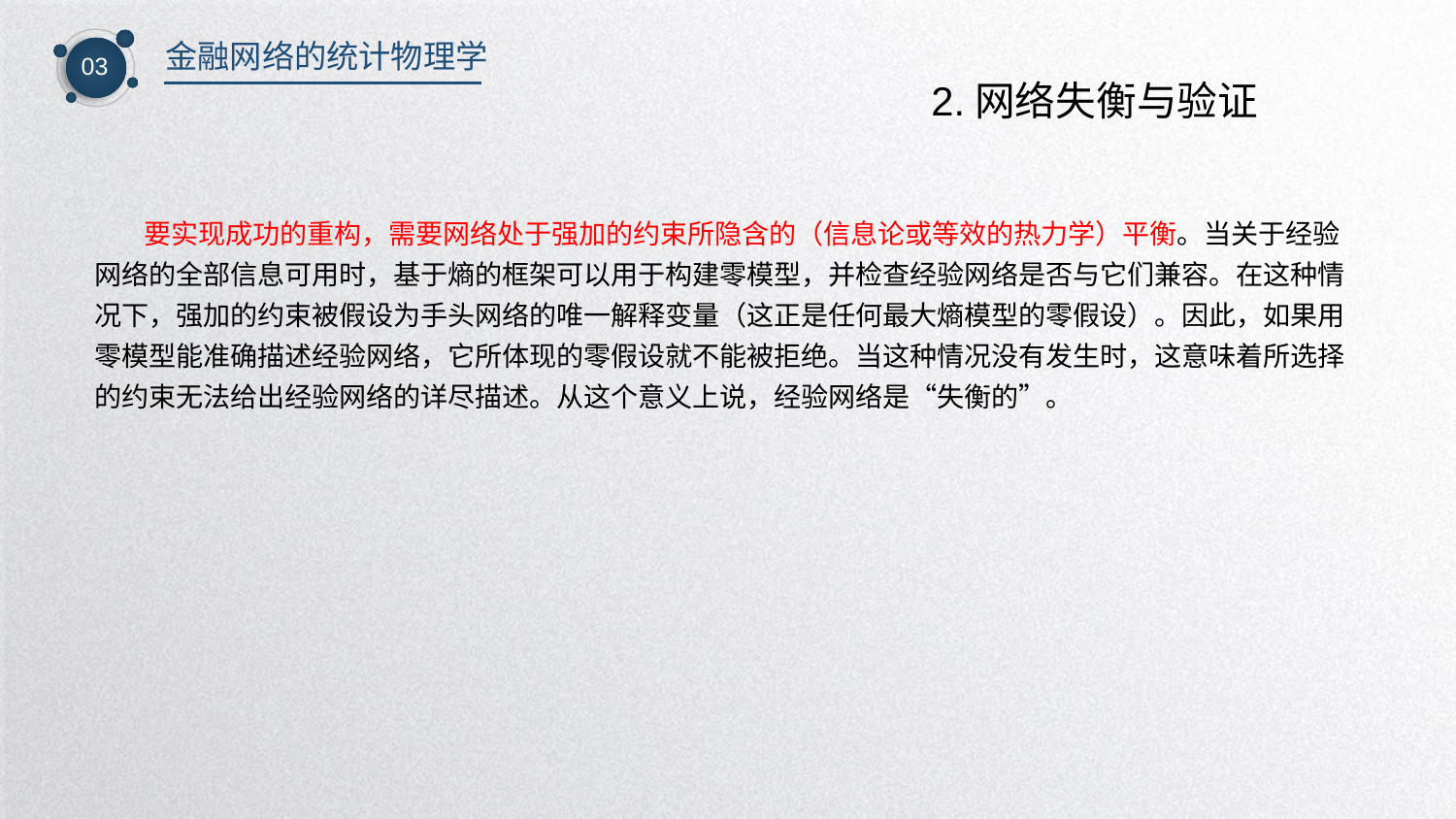

金融网络的统计物理学
03
2.网络失衡与验证
       要实现成功的重构，需要网络处于强加的约束所隐含的（信息论或等效的热力学）平衡。当关于经验网络的全部信息可用时，基于熵的框架可以用于构建零模型，并检查经验网络是否与它们兼容。在这种情况下，强加的约束被假设为手头网络的唯一解释变量（这正是任何最大熵模型的零假设）。因此，如果用零模型能准确描述经验网络，它所体现的零假设就不能被拒绝。当这种情况没有发生时，这意味着所选择的约束无法给出经验网络的详尽描述。从这个意义上说，经验网络是“失衡的”。